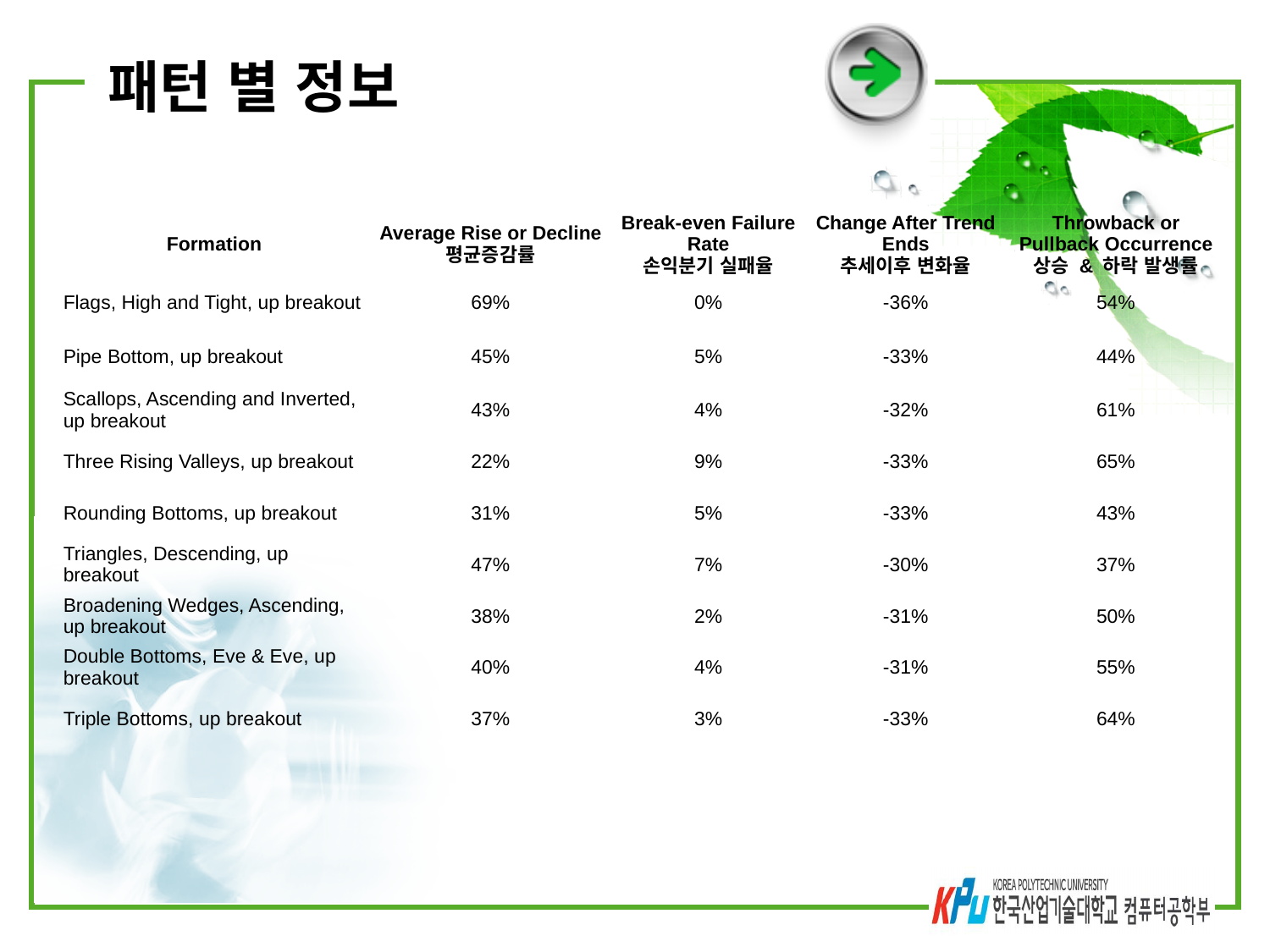

# 패턴 별 정보
| Formation | Average Rise or Decline 평균증감률 | Break-even Failure Rate 손익분기 실패율 | Change After Trend Ends 추세이후 변화율 | Throwback or Pullback Occurrence 상승 & 하락 발생률 |
| --- | --- | --- | --- | --- |
| Flags, High and Tight, up breakout | 69% | 0% | -36% | 54% |
| Pipe Bottom, up breakout | 45% | 5% | -33% | 44% |
| Scallops, Ascending and Inverted, up breakout | 43% | 4% | -32% | 61% |
| Three Rising Valleys, up breakout | 22% | 9% | -33% | 65% |
| Rounding Bottoms, up breakout | 31% | 5% | -33% | 43% |
| Triangles, Descending, up breakout | 47% | 7% | -30% | 37% |
| Broadening Wedges, Ascending, up breakout | 38% | 2% | -31% | 50% |
| Double Bottoms, Eve & Eve, up breakout | 40% | 4% | -31% | 55% |
| Triple Bottoms, up breakout | 37% | 3% | -33% | 64% |